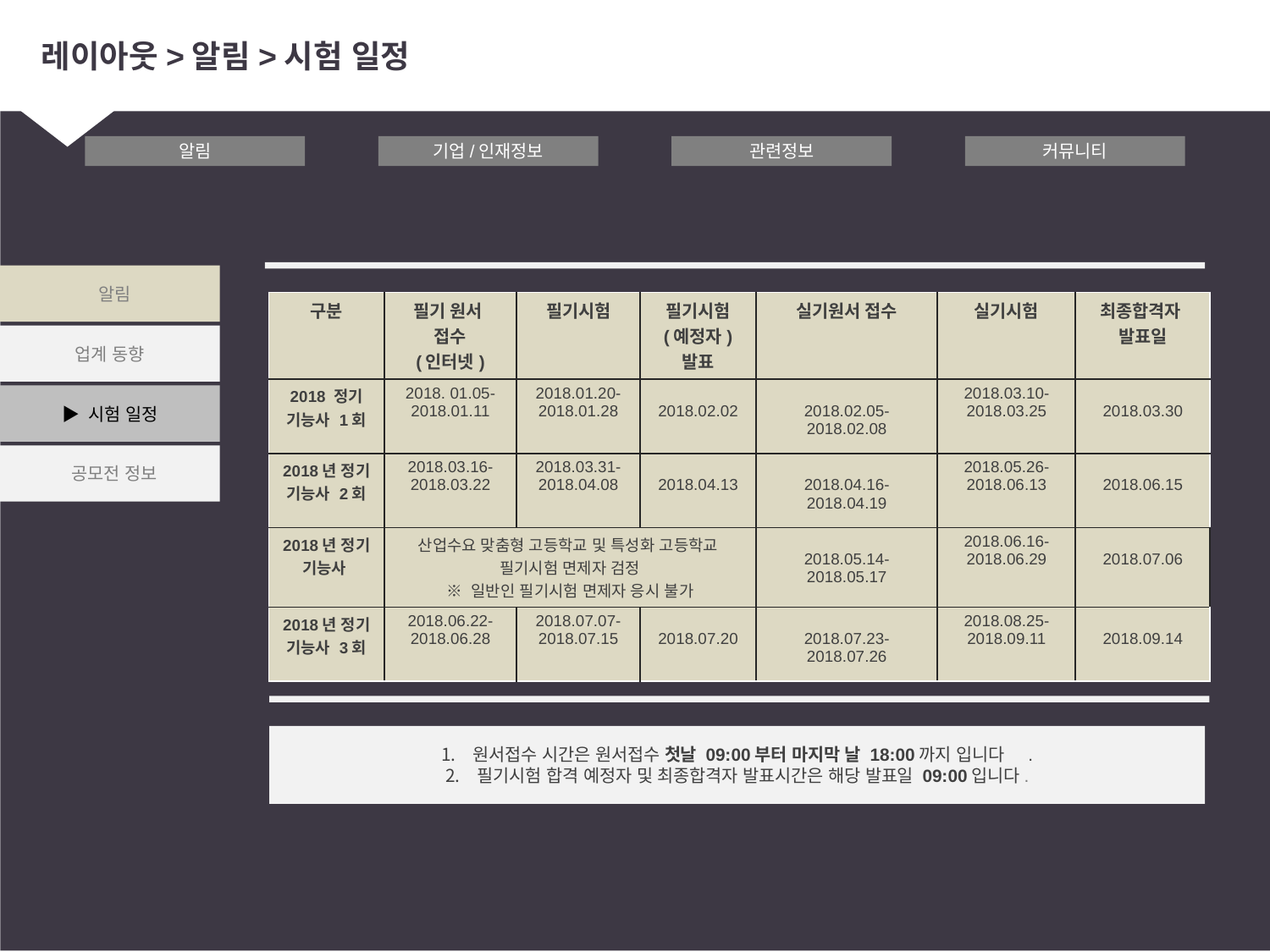

# 레이아웃>알림>시험 일정
알림
기업/인재정보
관련정보
커뮤니티

 알림
| 구분 | 필기 원서 접수 (인터넷) | 필기시험 | 필기시험 (예정자) 발표 | 실기원서 접수 | 실기시험 | 최종합격자 발표일 |
| --- | --- | --- | --- | --- | --- | --- |
| 2018 정기 기능사 1회 | 2018. 01.05- 2018.01.11 | 2018.01.20- 2018.01.28 | 2018.02.02 | 2018.02.05-2018.02.08 | 2018.03.10-2018.03.25 | 2018.03.30 |
| 2018년 정기 기능사 2회 | 2018.03.16- 2018.03.22 | 2018.03.31- 2018.04.08 | 2018.04.13 | 2018.04.16-2018.04.19 | 2018.05.26- 2018.06.13 | 2018.06.15 |
| 2018년 정기 기능사 | 산업수요 맞춤형 고등학교 및 특성화 고등학교 필기시험 면제자 검정 ※ 일반인 필기시험 면제자 응시 불가 |  |  | 2018.05.14-2018.05.17 | 2018.06.16-2018.06.29 | 2018.07.06 |
| 2018년 정기 기능사 3회 | 2018.06.22- 2018.06.28 | 2018.07.07- 2018.07.15 | 2018.07.20 | 2018.07.23-2018.07.26 | 2018.08.25- 2018.09.11 | 2018.09.14 |
업계 동향
▶ 시험 일정
 공모전 정보

원서접수 시간은 원서접수 첫날 09:00부터 마지막 날 18:00까지 입니다    .
필기시험 합격 예정자 및 최종합격자 발표시간은 해당 발표일 09:00입니다.